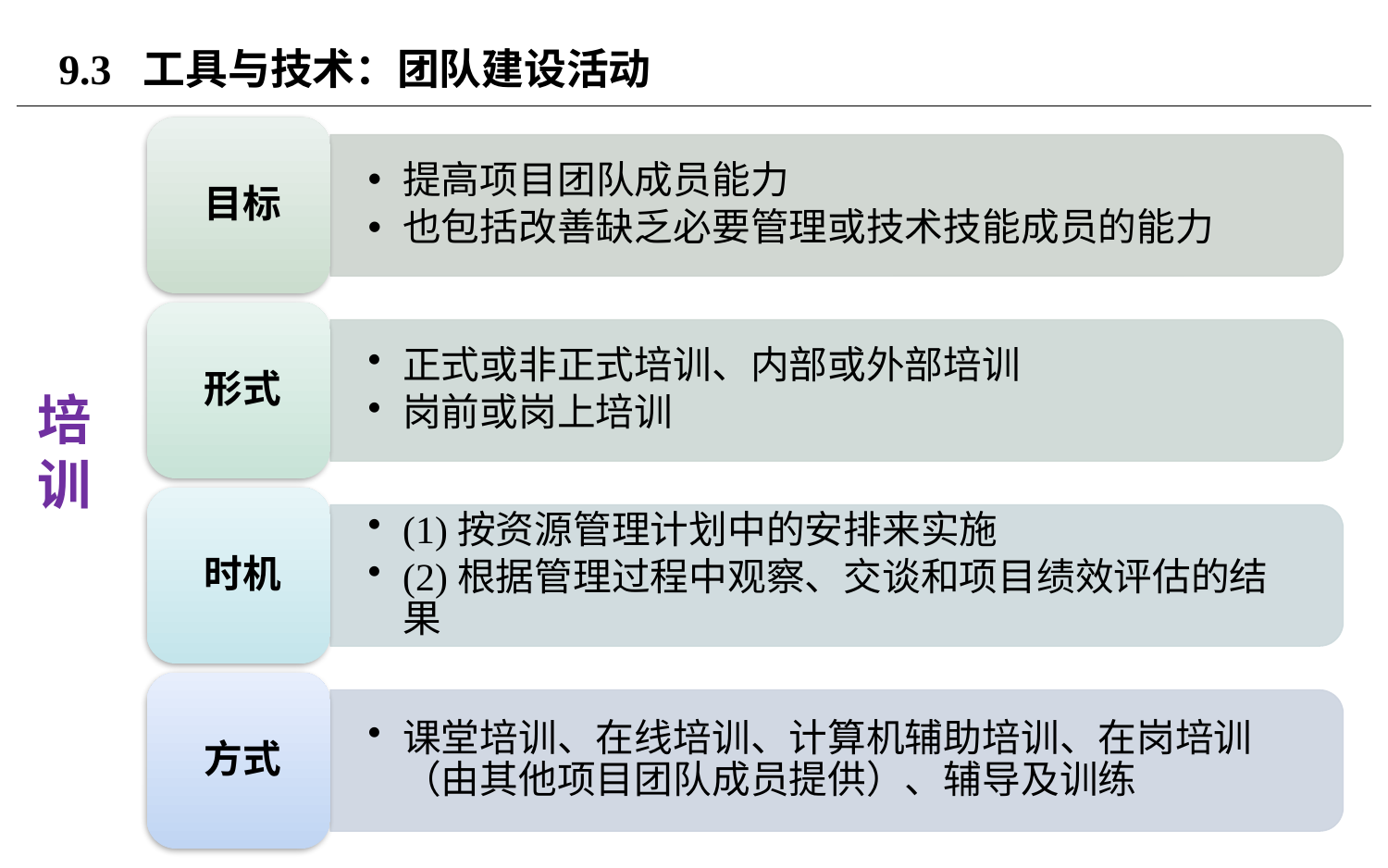

# 9.3  工具与技术：团队建设活动
提高项目团队成员能力
也包括改善缺乏必要管理或技术技能成员的能力
目标
正式或非正式培训、内部或外部培训
岗前或岗上培训
形式
(1)按资源管理计划中的安排来实施
(2)根据管理过程中观察、交谈和项目绩效评估的结果
时机
课堂培训、在线培训、计算机辅助培训、在岗培训（由其他项目团队成员提供）、辅导及训练
方式

培
训